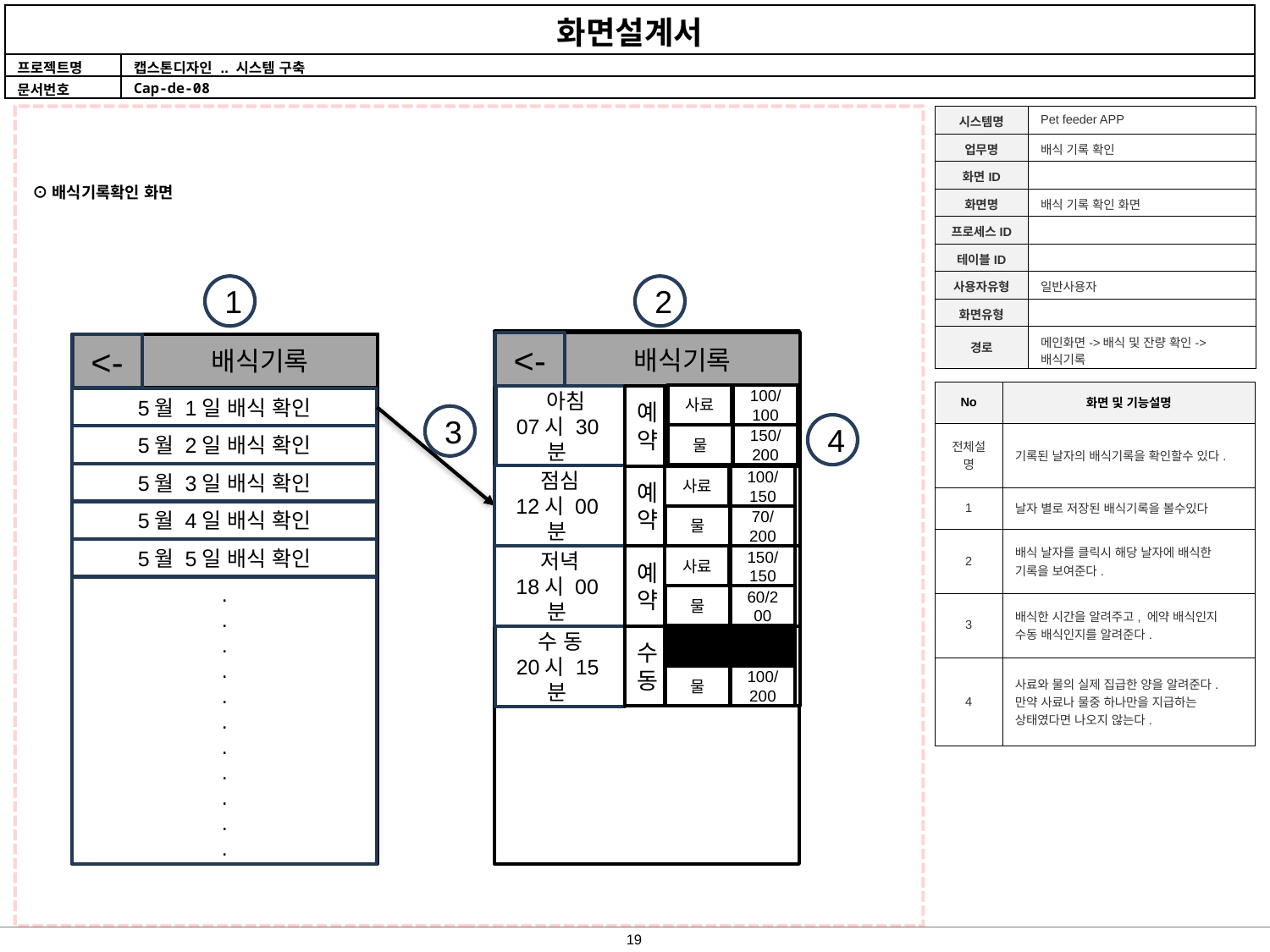

| 시스템명 | Pet feeder APP |
| --- | --- |
| 업무명 | 배식 기록 확인 |
| 화면ID |  |
| 화면명 | 배식 기록 확인 화면 |
| 프로세스ID |  |
| 테이블ID |  |
| 사용자유형 | 일반사용자 |
| 화면유형 |  |
| 경로 | 메인화면->배식 및 잔량 확인-> 배식기록 |
⊙배식기록확인 화면
2
1

<-
배식기록

<-
배식기록

| No | 화면 및 기능설명 |
| --- | --- |
| 전체설명 | 기록된 날자의 배식기록을 확인할수 있다. |
| 1 | 날자 별로 저장된 배식기록을 볼수있다 |
| 2 | 배식 날자를 클릭시 해당 날자에 배식한 기록을 보여준다. |
| 3 | 배식한 시간을 알려주고, 에약 배식인지 수동 배식인지를 알려준다. |
| 4 | 사료와 물의 실제 집급한 양을 알려준다. 만약 사료나 물중 하나만을 지급하는 상태였다면 나오지 않는다. |
사료
100/100
물
150/200
 아침
07시 30분

예약
5월 1일 배식 확인
3
4
5월 2일 배식 확인
5월 3일 배식 확인
점심
12시 00분

예약
사료
100/150
물
70/
200
5월 4일 배식 확인
5월 5일 배식 확인

저녁
18시 00분
예약
사료
150/150
물
60/200
.
.
.
.
.
.
.
.
.
.
.

수 동
20시 15분
수동
사료

물
100/200